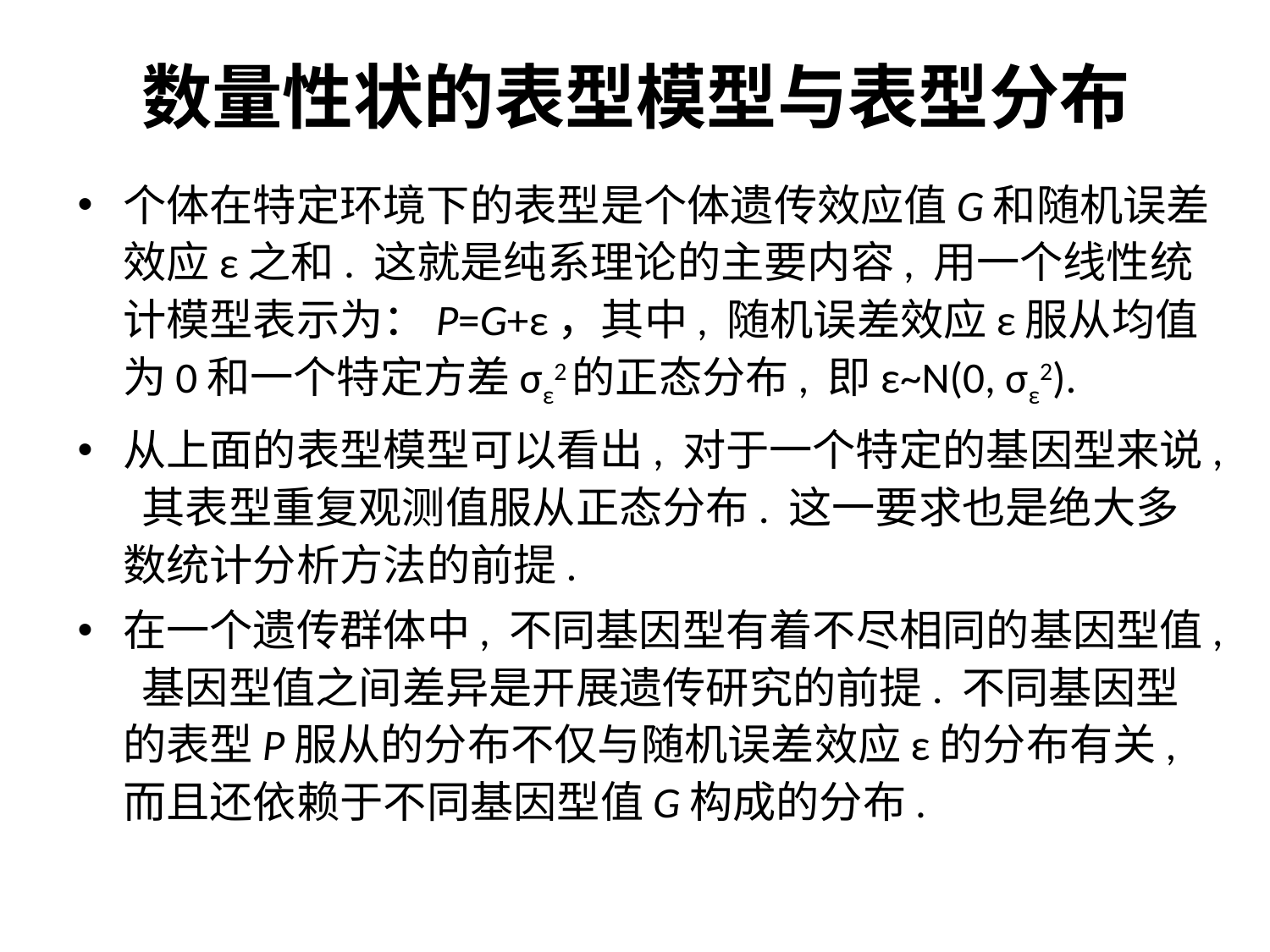

# 数量性状的表型模型与表型分布
个体在特定环境下的表型是个体遗传效应值G和随机误差效应ε之和. 这就是纯系理论的主要内容, 用一个线性统计模型表示为：P=G+ε，其中, 随机误差效应ε服从均值为0和一个特定方差σε2的正态分布, 即ε~N(0, σε2).
从上面的表型模型可以看出, 对于一个特定的基因型来说, 其表型重复观测值服从正态分布. 这一要求也是绝大多数统计分析方法的前提.
在一个遗传群体中, 不同基因型有着不尽相同的基因型值, 基因型值之间差异是开展遗传研究的前提. 不同基因型的表型P服从的分布不仅与随机误差效应ε的分布有关, 而且还依赖于不同基因型值G构成的分布.